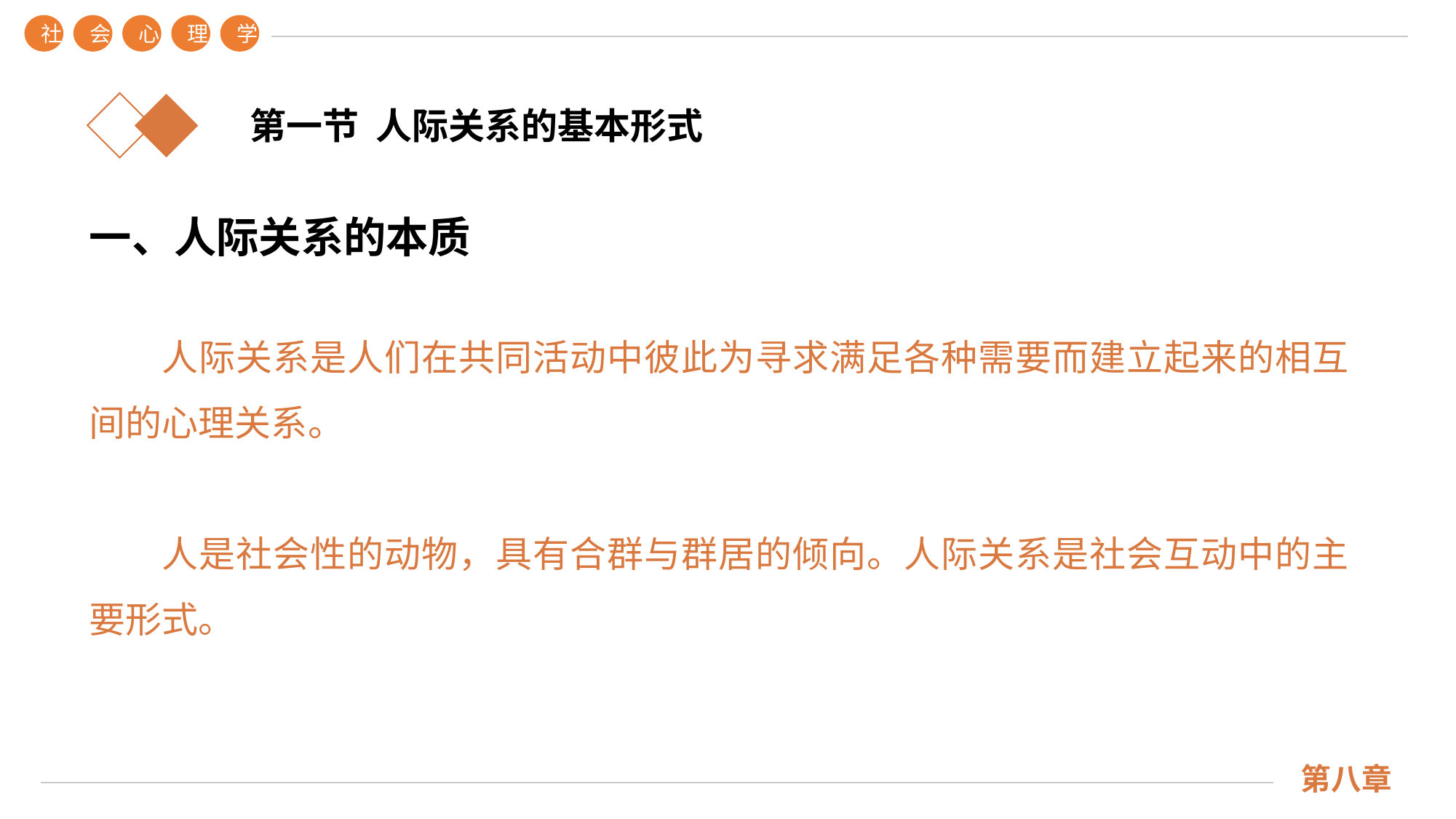

社
会
心
理
学

第一节  人际关系的基本形式
一、人际关系的本质

       人际关系是人们在共同活动中彼此为寻求满足各种需要而建立起来的相互间的心理关系。

       人是社会性的动物，具有合群与群居的倾向。人际关系是社会互动中的主要形式。
第八章